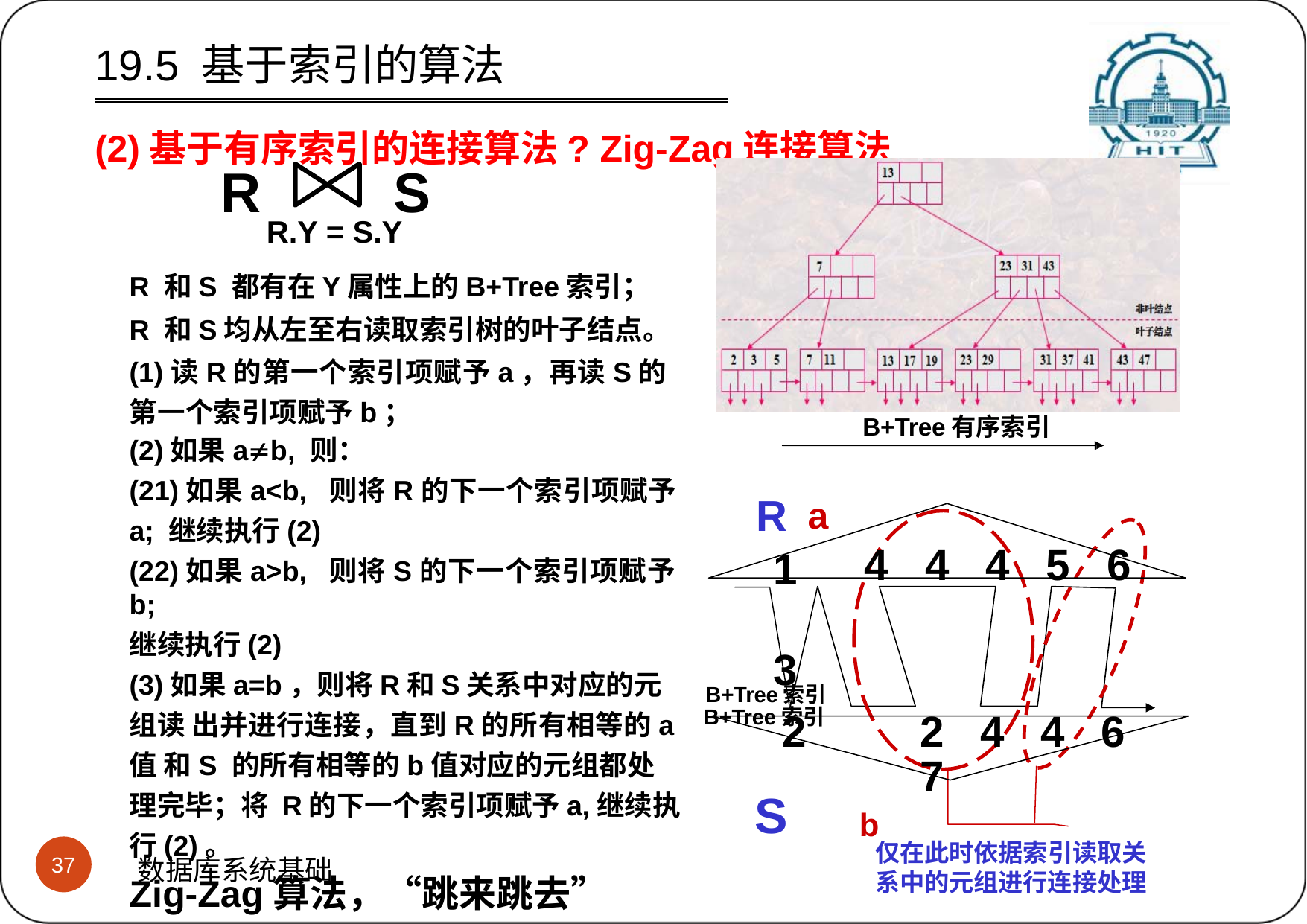

19.5 基于索引的算法
(2)基于有序索引的连接算法? Zig-Zag连接算法

R	S

R.Y = S.Y
R 和S 都有在Y属性上的B+Tree索引；
R 和S均从左至右读取索引树的叶子结点。
(1)读R的第一个索引项赋予a，再读S的第一个索引项赋予b；
B+Tree有序索引
(2)如果a≠b, 则：
(21)如果a<b,  则将R的下一个索引项赋予a; 继续执行(2)
(22)如果a>b,  则将S的下一个索引项赋予b;
继续执行(2)
(3)如果a=b，则将R和S关系中对应的元组读 出并进行连接，直到R的所有相等的a值 和S 的所有相等的b值对应的元组都处理完毕；将 R的下一个索引项赋予a,继续执行(2)。
Zig-Zag算法，“跳来跳去”

R a
1	3
B+Tree索引

4	4	4	5	6

B+Tree索引
2	2	4	4	6	7
S	b
仅在此时依据索引读取关
系中的元组进行连接处理